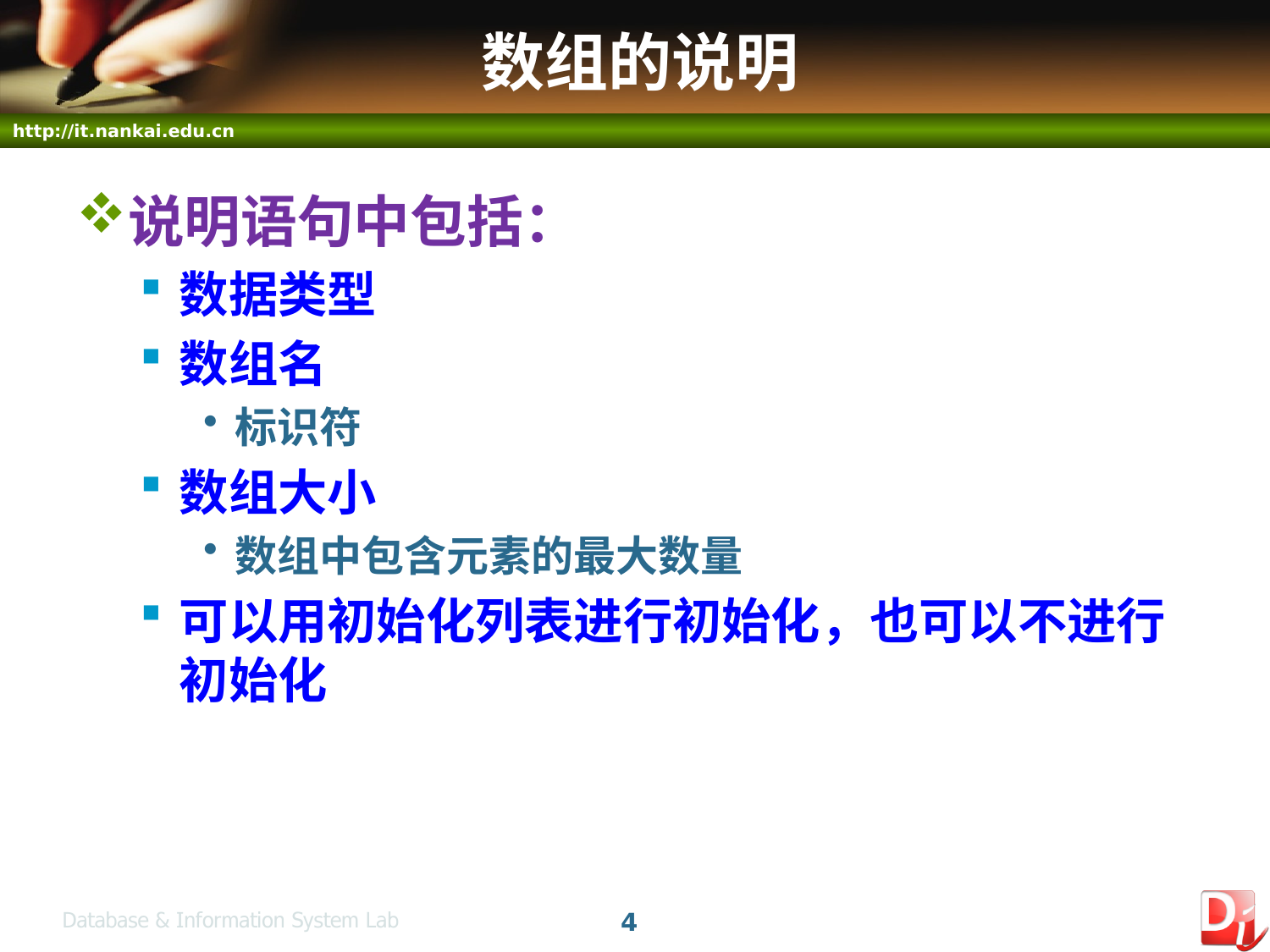

# 数组的说明
说明语句中包括：
数据类型
数组名
标识符
数组大小
数组中包含元素的最大数量
可以用初始化列表进行初始化，也可以不进行初始化
4
Database & Information System Lab